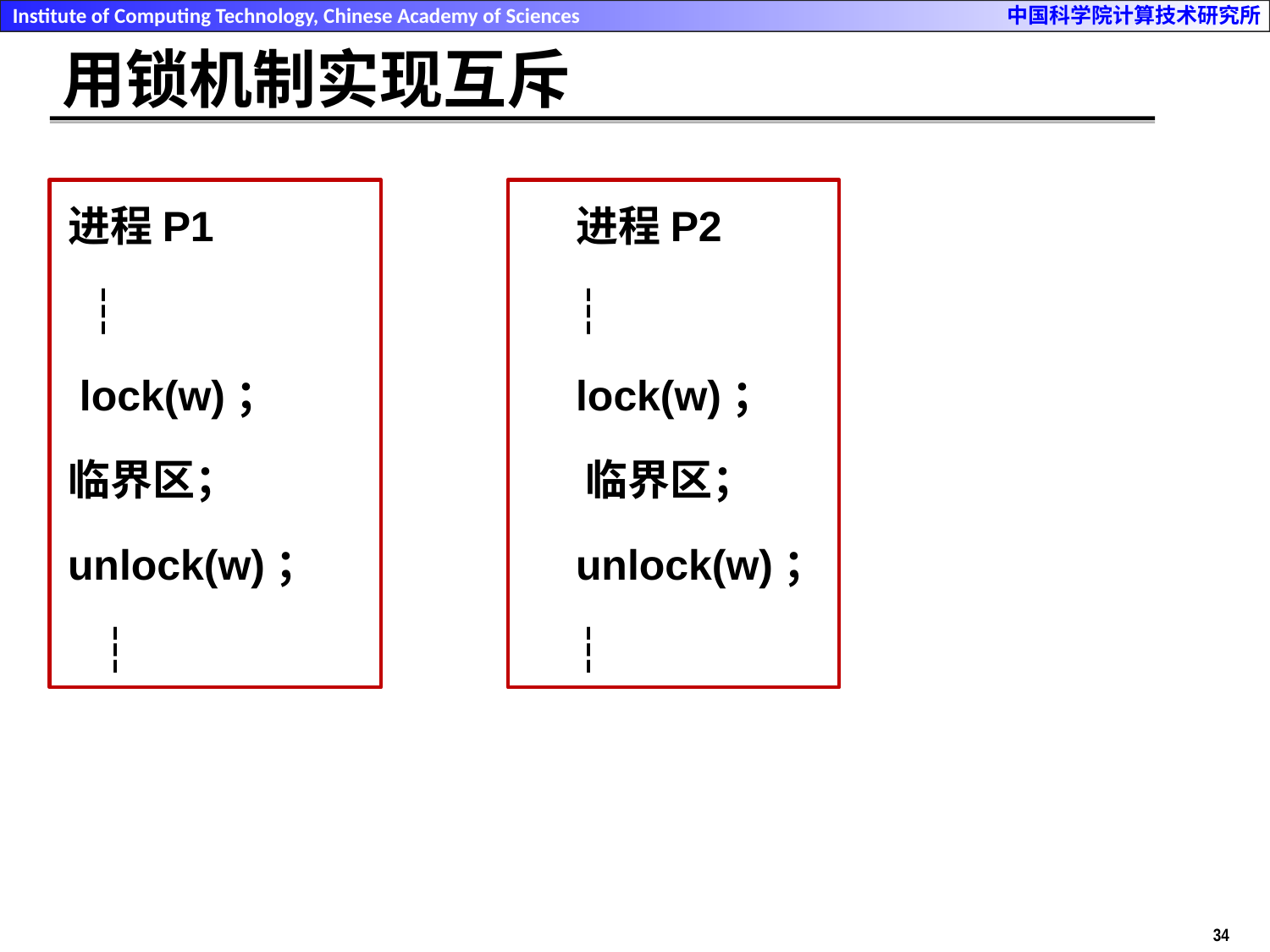

# 用锁机制实现互斥
进程P1             		进程P2
  ┆                      		┆
 lock(w)；         		lock(w)；
临界区；          		 临界区；
unlock(w)；       		unlock(w)；
   ┆                       		┆